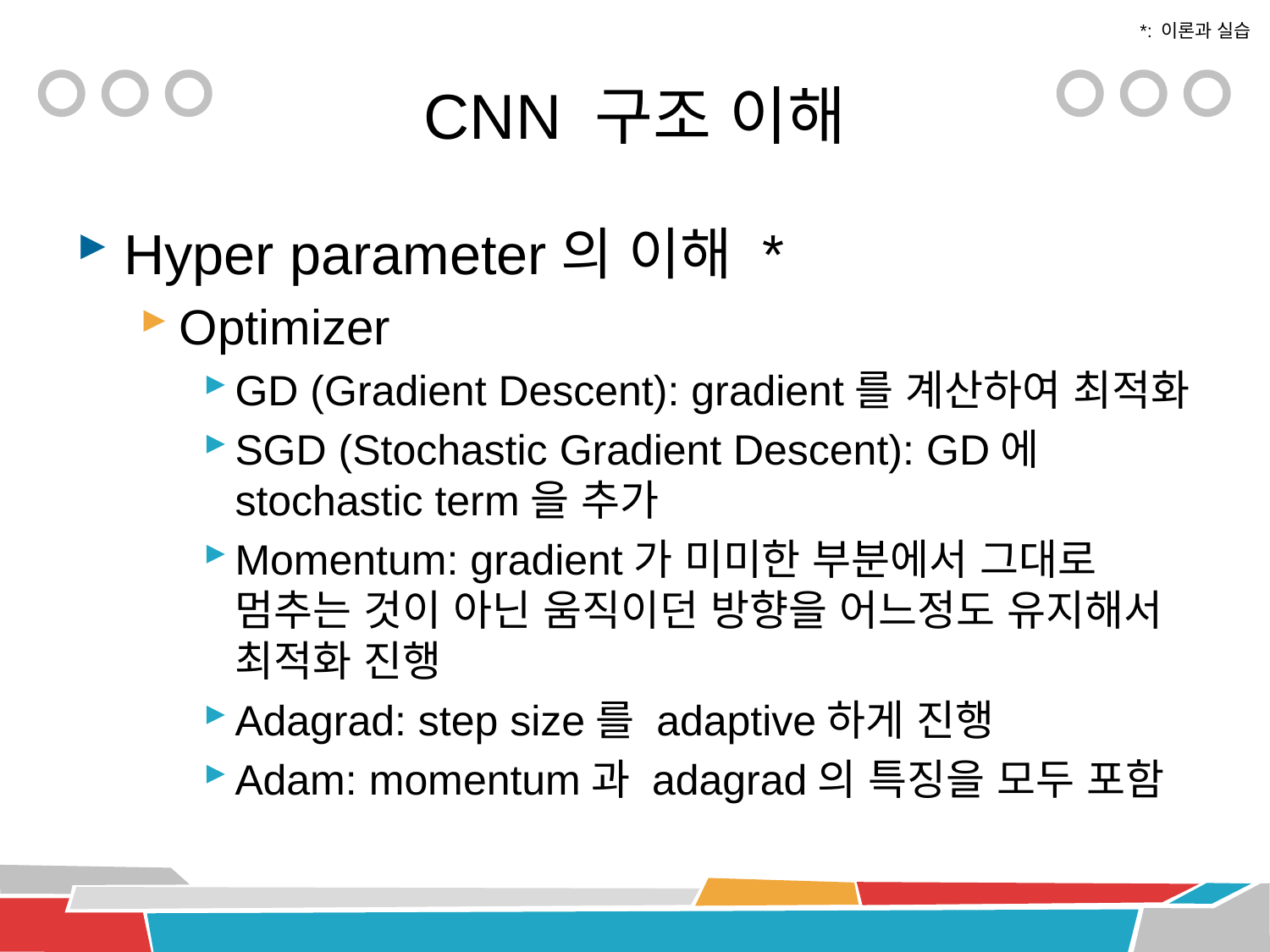

*: 이론과 실습
# CNN 구조 이해
Hyper parameter의 이해 *
Optimizer
GD (Gradient Descent): gradient를 계산하여 최적화
SGD (Stochastic Gradient Descent): GD에 stochastic term을 추가
Momentum: gradient가 미미한 부분에서 그대로 멈추는 것이 아닌 움직이던 방향을 어느정도 유지해서 최적화 진행
Adagrad: step size를 adaptive하게 진행
Adam: momentum과 adagrad의 특징을 모두 포함